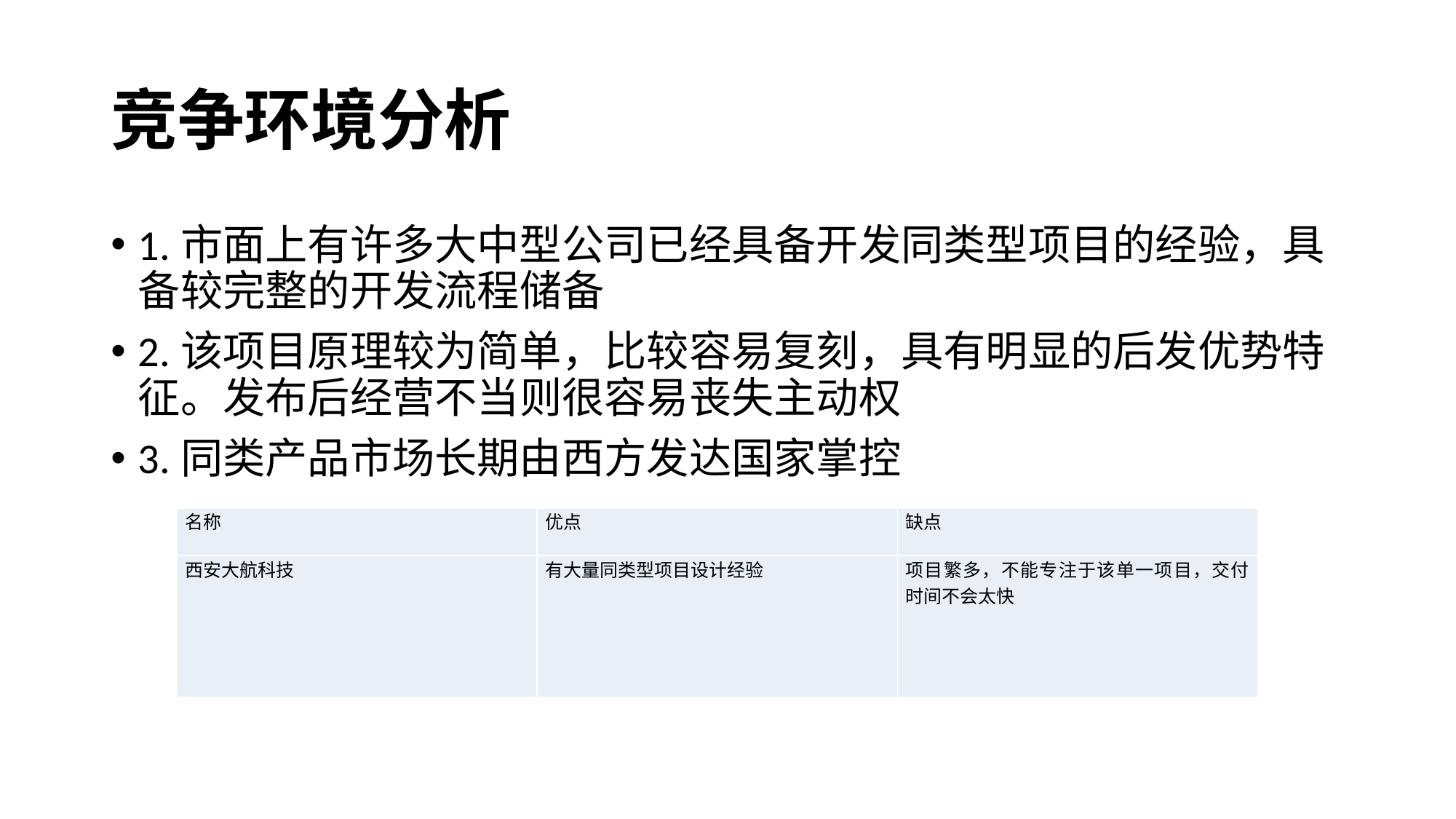

# 竞争环境分析
1.市面上有许多大中型公司已经具备开发同类型项目的经验，具备较完整的开发流程储备
2.该项目原理较为简单，比较容易复刻，具有明显的后发优势特征。发布后经营不当则很容易丧失主动权
3.同类产品市场长期由西方发达国家掌控

| 名称 | 优点 | 缺点 |
| --- | --- | --- |
| 西安大航科技 | 有大量同类型项目设计经验 | 项目繁多，不能专注于该单一项目，交付时间不会太快 |